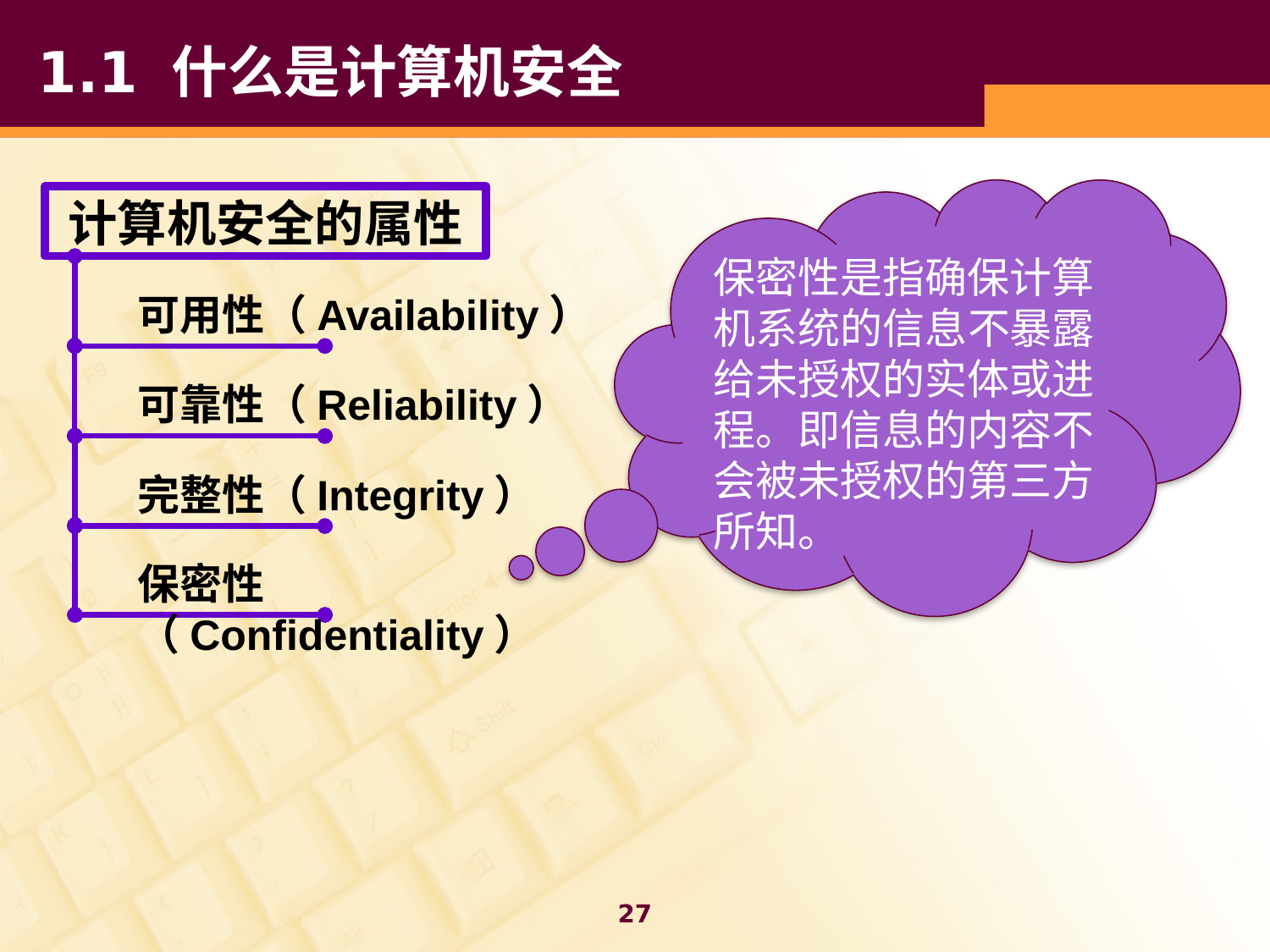

1.1 什么是计算机安全

保密性是指确保计算机系统的信息不暴露给未授权的实体或进程。即信息的内容不会被未授权的第三方所知。
计算机安全的属性
可用性（Availability）
可靠性（Reliability）
完整性（Integrity）
保密性（Confidentiality）